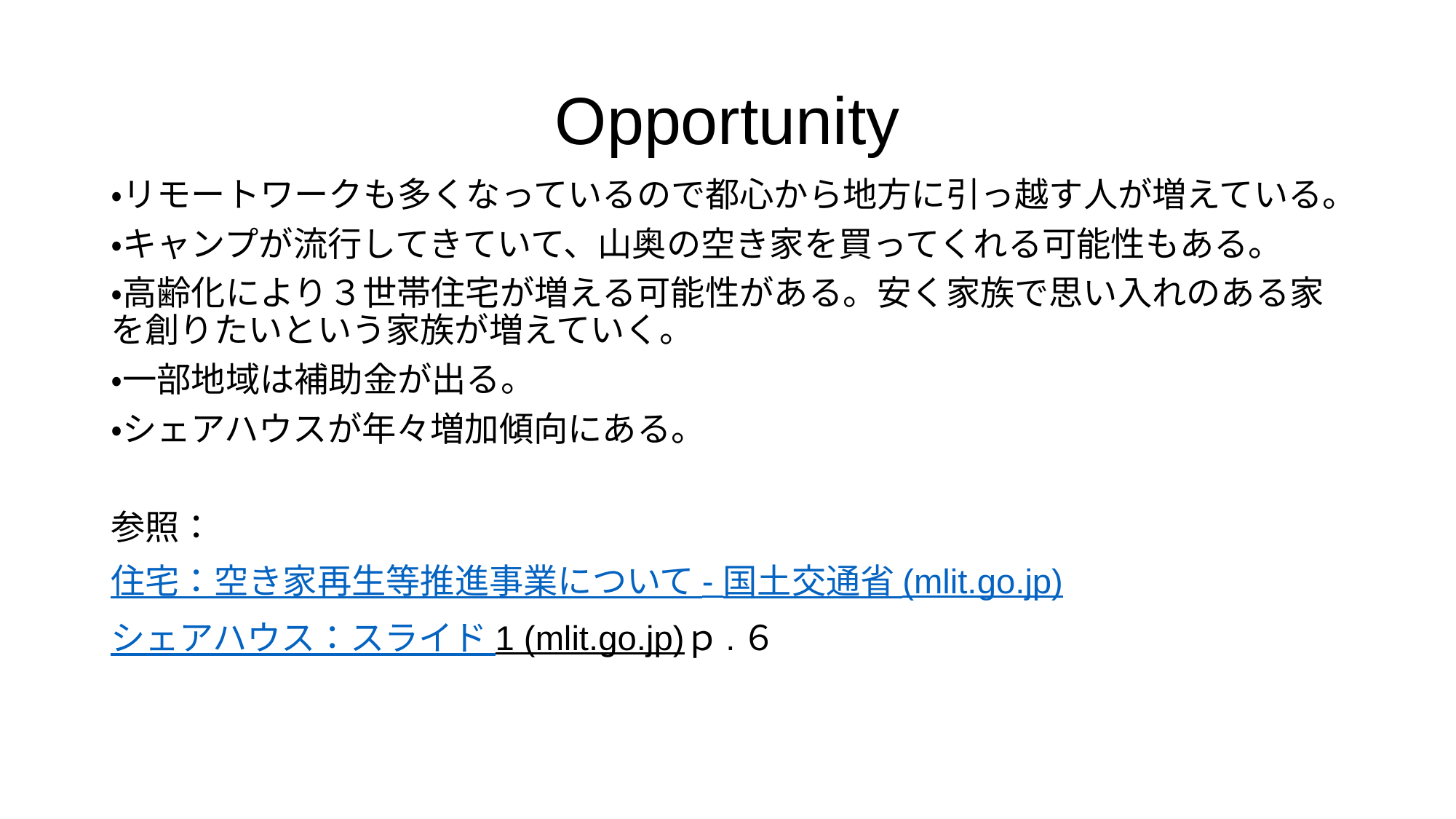

# Opportunity
・リモートワークも多くなっているので都心から地方に引っ越す人が増えている。
・キャンプが流行してきていて、山奥の空き家を買ってくれる可能性もある。
・高齢化により３世帯住宅が増える可能性がある。安く家族で思い入れのある家を創りたいという家族が増えていく。
・一部地域は補助金が出る。
・シェアハウスが年々増加傾向にある。

参照：
住宅：空き家再生等推進事業について - 国土交通省 (mlit.go.jp)
シェアハウス：スライド 1 (mlit.go.jp)ｐ.６